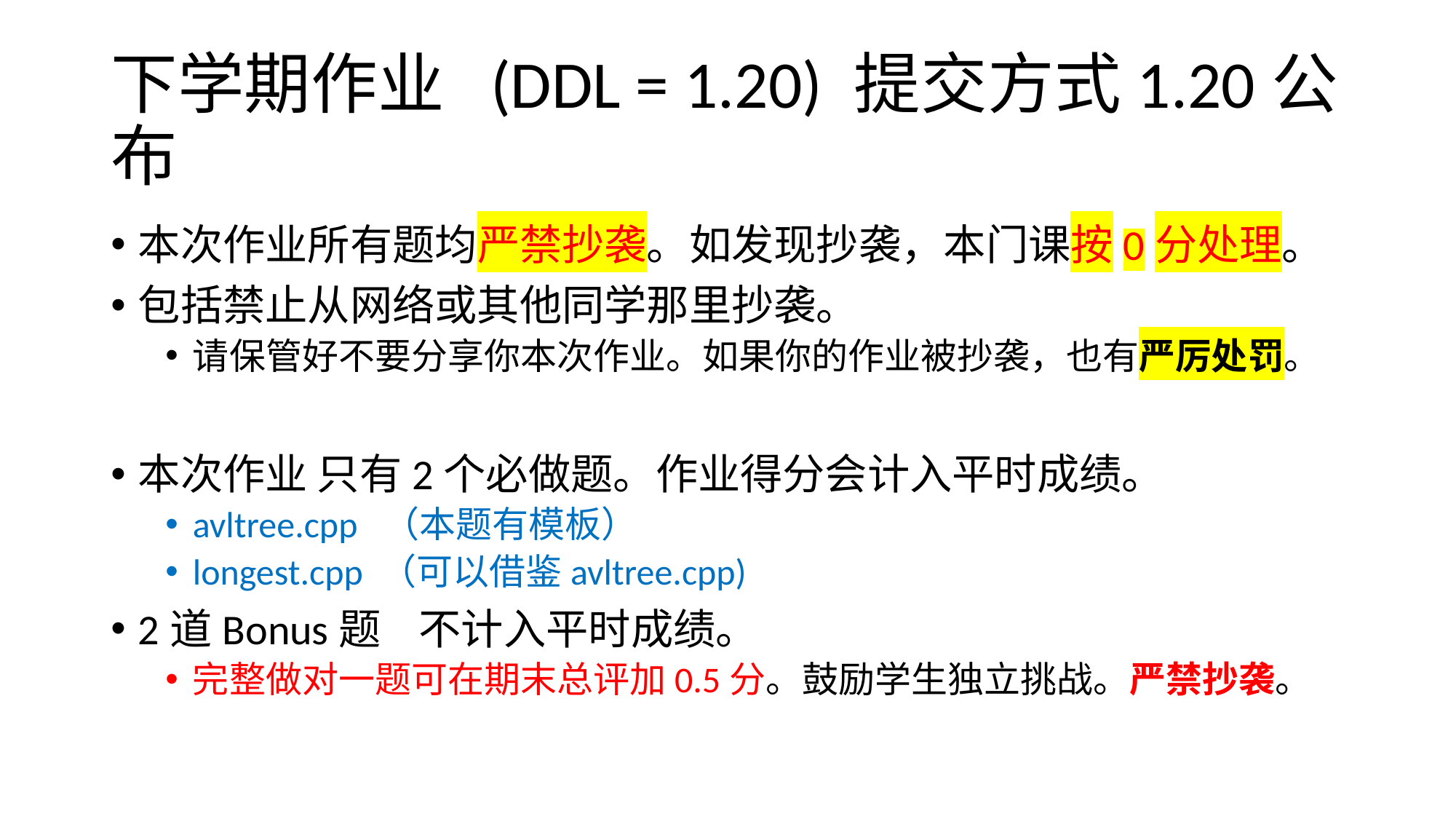

# 下学期作业  (DDL = 1.20) 提交方式1.20公布
本次作业所有题均严禁抄袭。如发现抄袭，本门课按0分处理。
包括禁止从网络或其他同学那里抄袭。
请保管好不要分享你本次作业。如果你的作业被抄袭，也有严厉处罚。

本次作业 只有2个必做题。作业得分会计入平时成绩。
avltree.cpp  （本题有模板）
longest.cpp （可以借鉴avltree.cpp)
2道Bonus题    不计入平时成绩。
完整做对一题可在期末总评加0.5分。鼓励学生独立挑战。严禁抄袭。